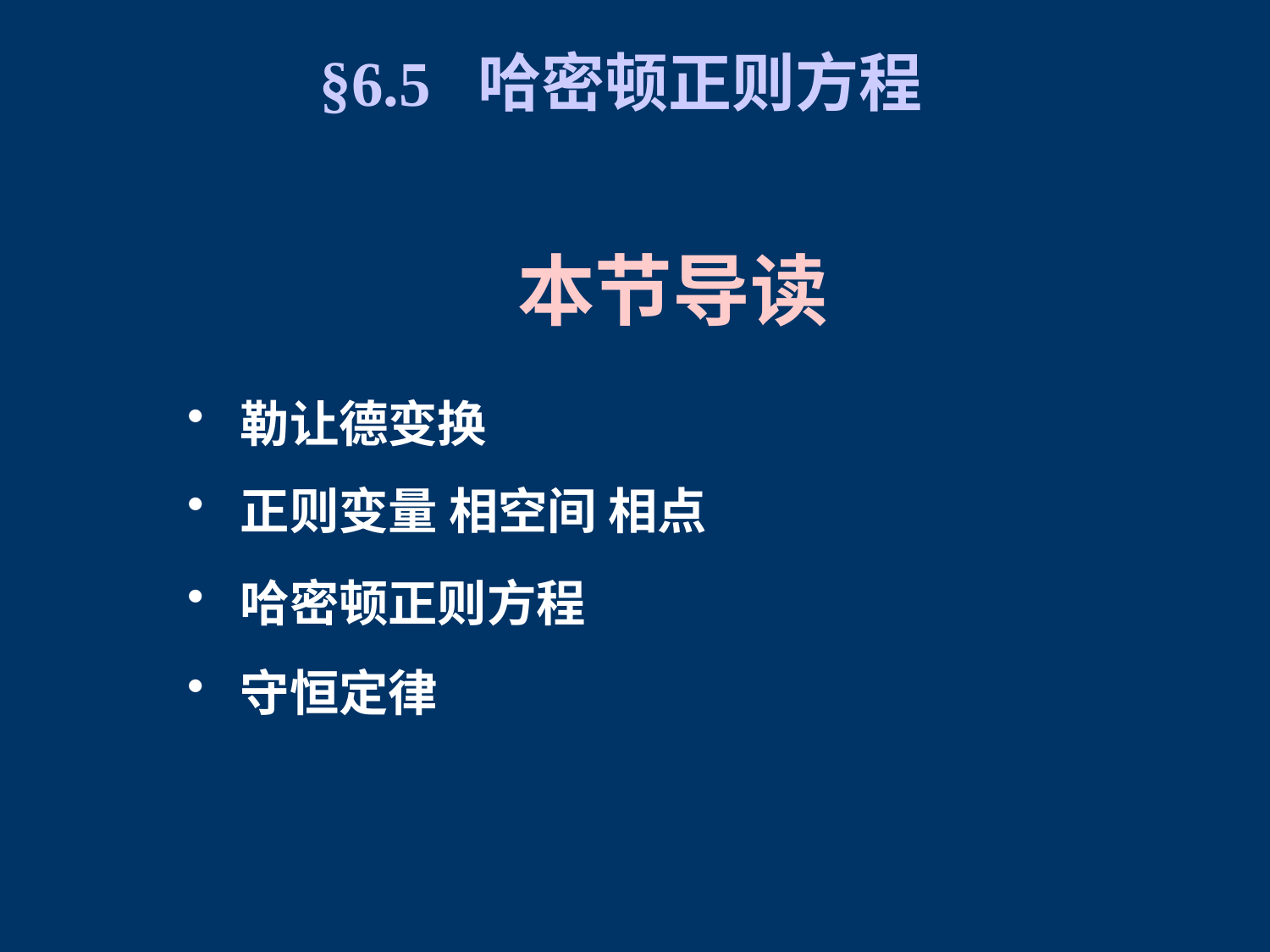

§6.5  哈密顿正则方程
本节导读
 勒让德变换
 正则变量 相空间 相点
 哈密顿正则方程
 守恒定律